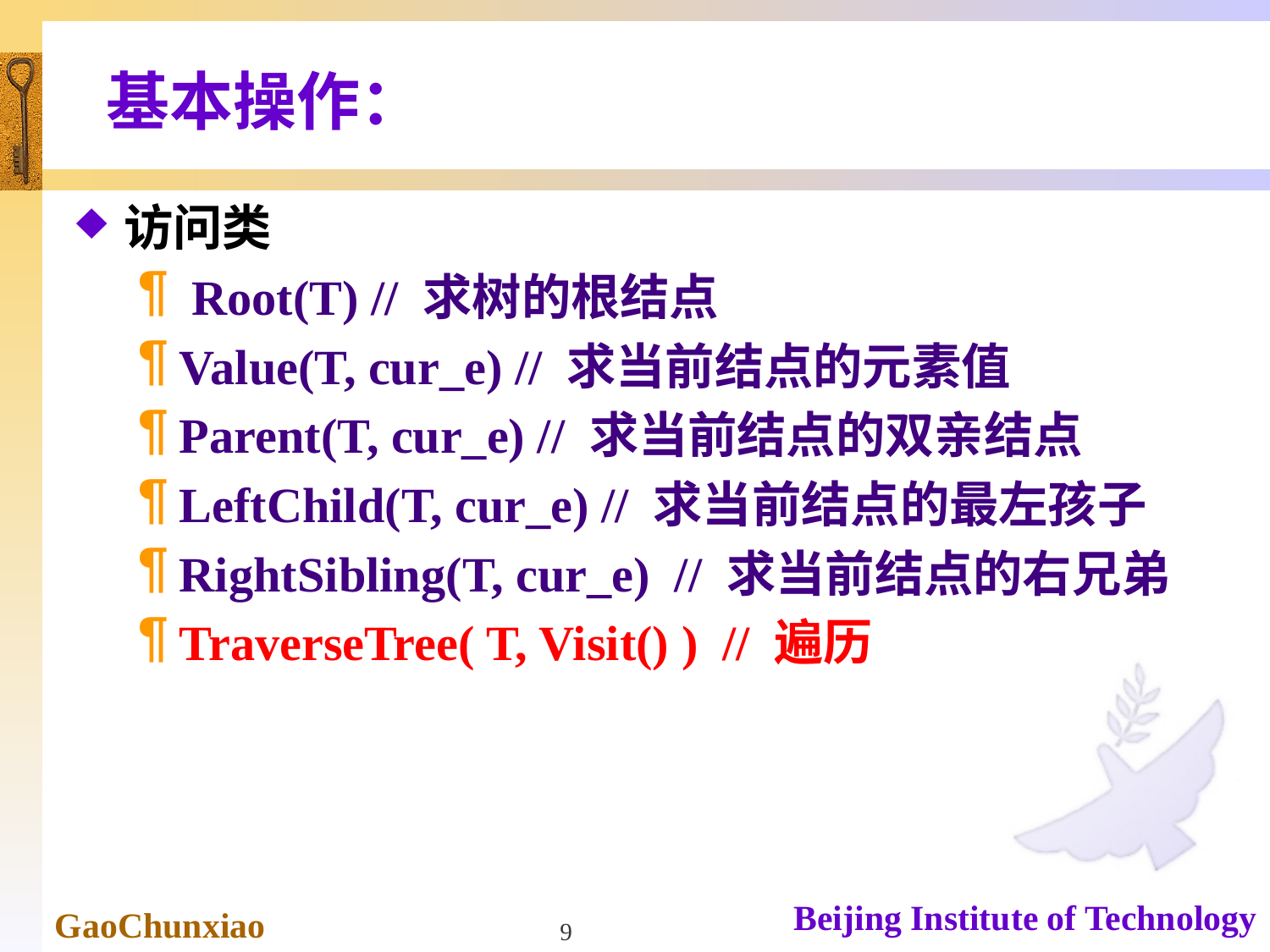

# 基本操作：
访问类
 Root(T) // 求树的根结点
Value(T, cur_e) // 求当前结点的元素值
Parent(T, cur_e) // 求当前结点的双亲结点
LeftChild(T, cur_e) // 求当前结点的最左孩子
RightSibling(T, cur_e)  // 求当前结点的右兄弟
TraverseTree( T, Visit() )  // 遍历
9